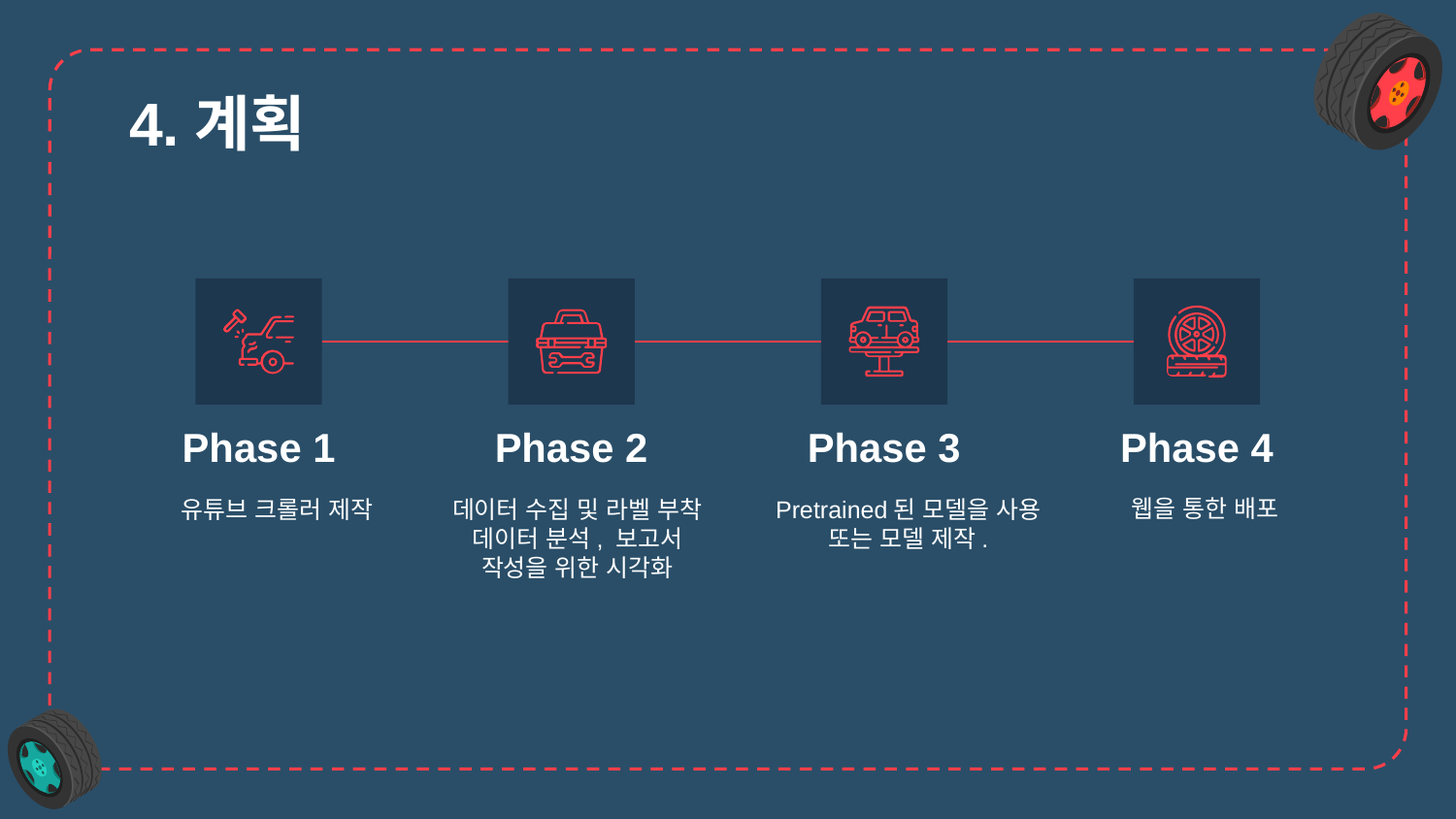

# 4.계획

Phase 1
Phase 2
Phase 3
Phase 4
웹을 통한 배포
Pretrained된 모델을 사용 또는 모델 제작.
데이터 수집 및 라벨 부착
데이터 분석, 보고서 작성을 위한 시각화
유튜브 크롤러 제작